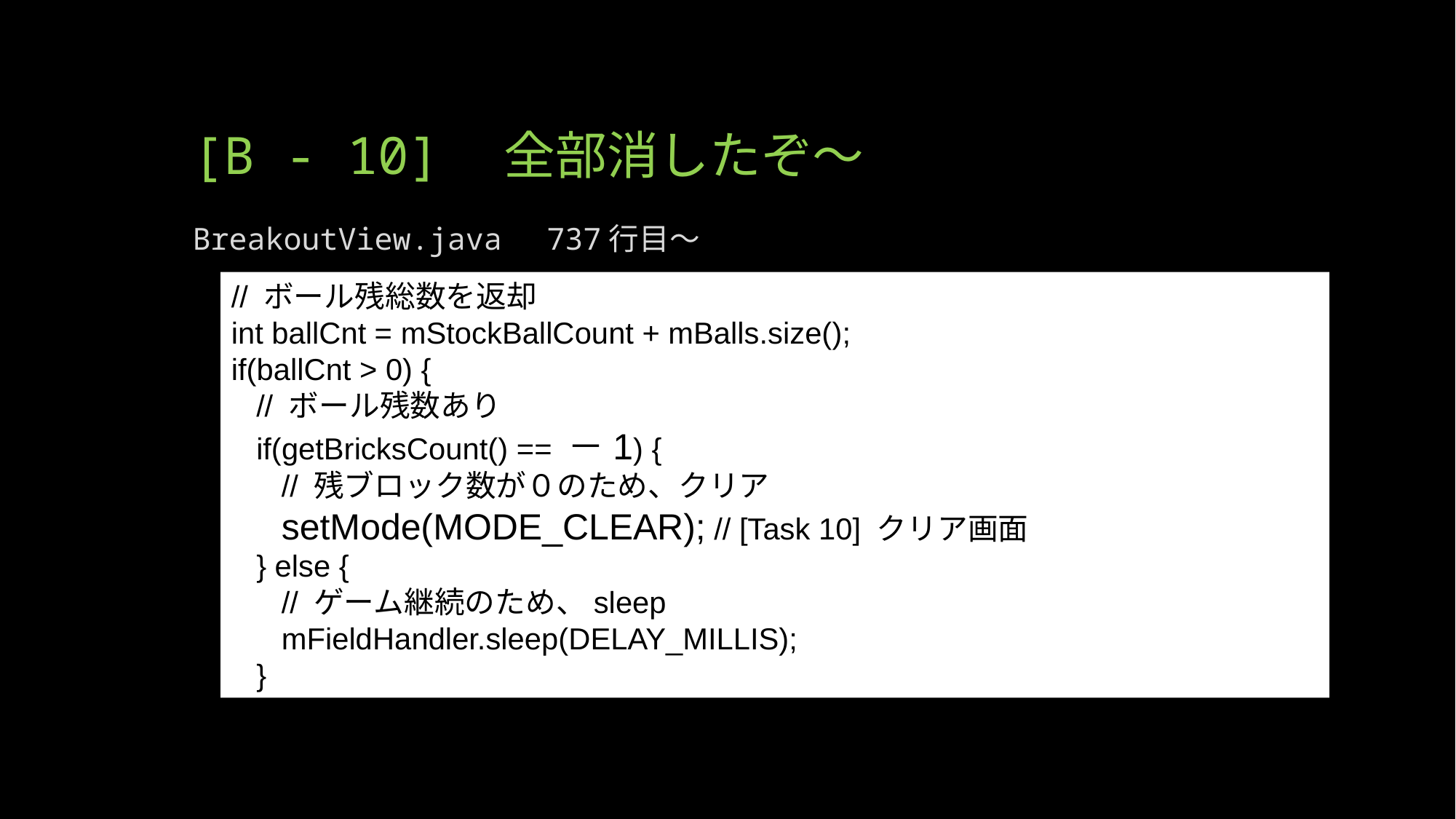

# [B - 10]　全部消したぞ～
BreakoutView.java　737行目～
// ボール残総数を返却
int ballCnt = mStockBallCount + mBalls.size();
if(ballCnt > 0) {
   // ボール残数あり
   if(getBricksCount() == －1) {
      // 残ブロック数が０のため、クリア
      setMode(MODE_CLEAR); // [Task 10] クリア画面
   } else {
      // ゲーム継続のため、sleep
      mFieldHandler.sleep(DELAY_MILLIS);
   }